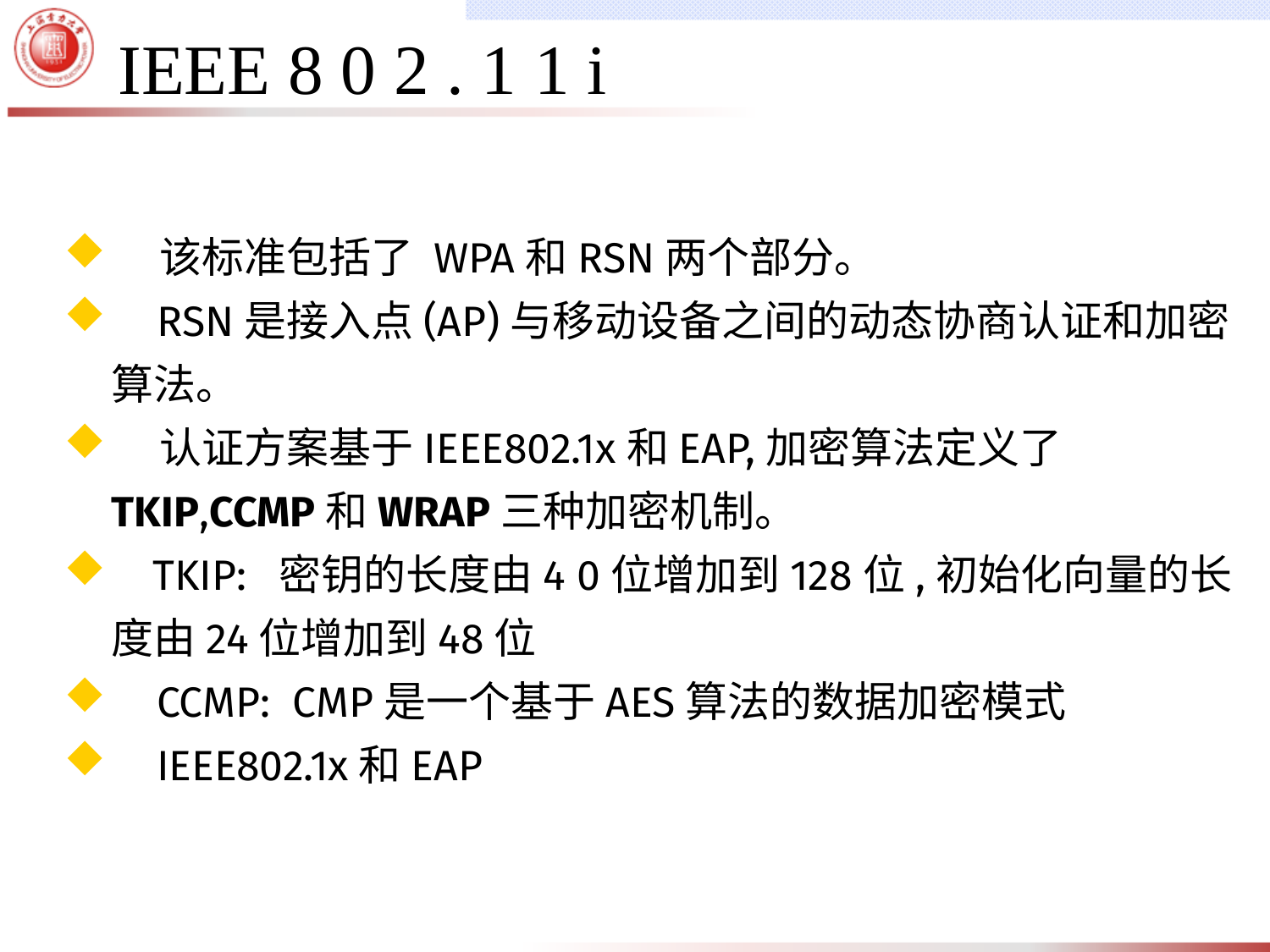

IEEE 8 0 2 . 1 1 i
    该标准包括了 WPA和RSN两个部分。
    RSN是接入点(AP)与移动设备之间的动态协商认证和加密算法。
    认证方案基于IEEE802.1x和EAP,加密算法定义了TKIP,CCMP和WRAP三种加密机制。
    TKIP:  密钥的长度由4 0位增加到128位,初始化向量的长度由24位增加到48位
    CCMP:  CMP是一个基于AES算法的数据加密模式
    IEEE802.1x和EAP